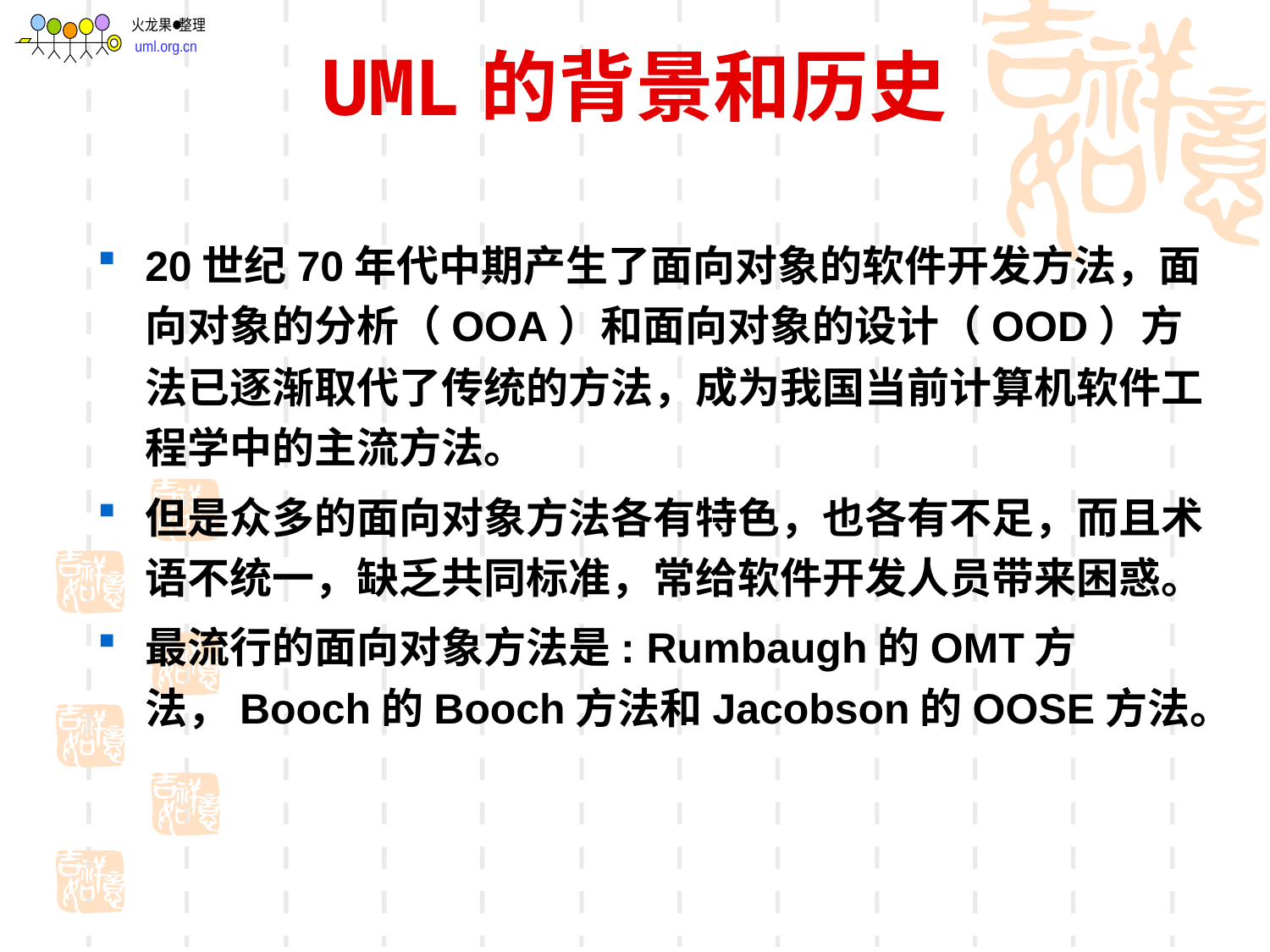

# UML的背景和历史
20世纪70年代中期产生了面向对象的软件开发方法，面向对象的分析（OOA）和面向对象的设计（OOD）方法已逐渐取代了传统的方法，成为我国当前计算机软件工程学中的主流方法。
但是众多的面向对象方法各有特色，也各有不足，而且术语不统一，缺乏共同标准，常给软件开发人员带来困惑。
最流行的面向对象方法是: Rumbaugh的OMT方法，Booch的Booch方法和Jacobson的OOSE方法。